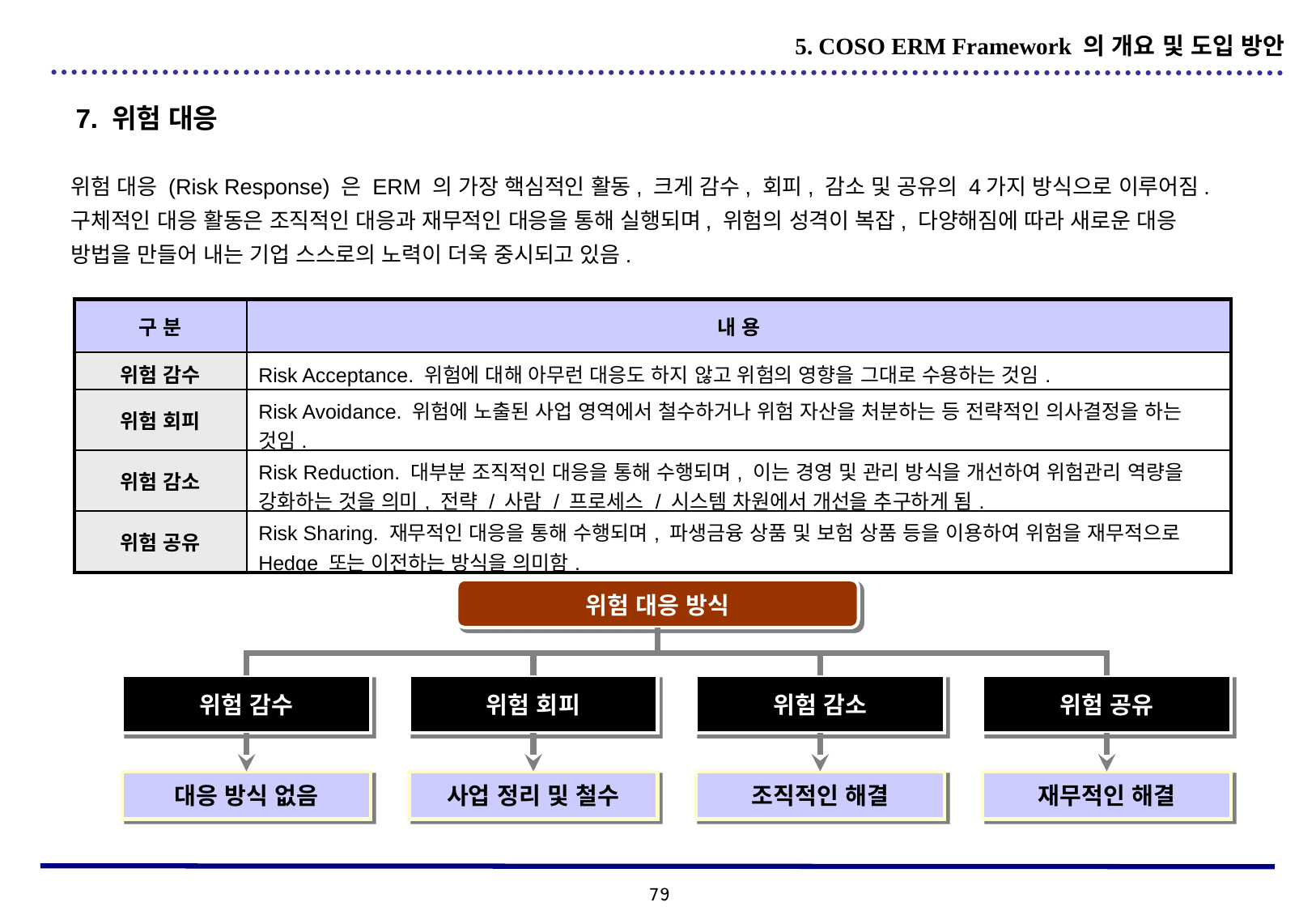

5. COSO ERM Framework 의 개요 및 도입 방안
7. 위험 대응
위험 대응 (Risk Response) 은 ERM 의 가장 핵심적인 활동, 크게 감수, 회피, 감소 및 공유의 4가지 방식으로 이루어짐. 구체적인 대응 활동은 조직적인 대응과 재무적인 대응을 통해 실행되며, 위험의 성격이 복잡, 다양해짐에 따라 새로운 대응 방법을 만들어 내는 기업 스스로의 노력이 더욱 중시되고 있음.
| 구 분 | 내 용 |
| --- | --- |
| 위험 감수 | Risk Acceptance. 위험에 대해 아무런 대응도 하지 않고 위험의 영향을 그대로 수용하는 것임. |
| 위험 회피 | Risk Avoidance. 위험에 노출된 사업 영역에서 철수하거나 위험 자산을 처분하는 등 전략적인 의사결정을 하는 것임. |
| 위험 감소 | Risk Reduction. 대부분 조직적인 대응을 통해 수행되며, 이는 경영 및 관리 방식을 개선하여 위험관리 역량을 강화하는 것을 의미, 전략 / 사람 / 프로세스 / 시스템 차원에서 개선을 추구하게 됨. |
| 위험 공유 | Risk Sharing. 재무적인 대응을 통해 수행되며, 파생금융 상품 및 보험 상품 등을 이용하여 위험을 재무적으로 Hedge 또는 이전하는 방식을 의미함. |
위험 대응 방식
위험 감수
위험 회피
위험 감소
위험 공유
대응 방식 없음
사업 정리 및 철수
조직적인 해결
재무적인 해결